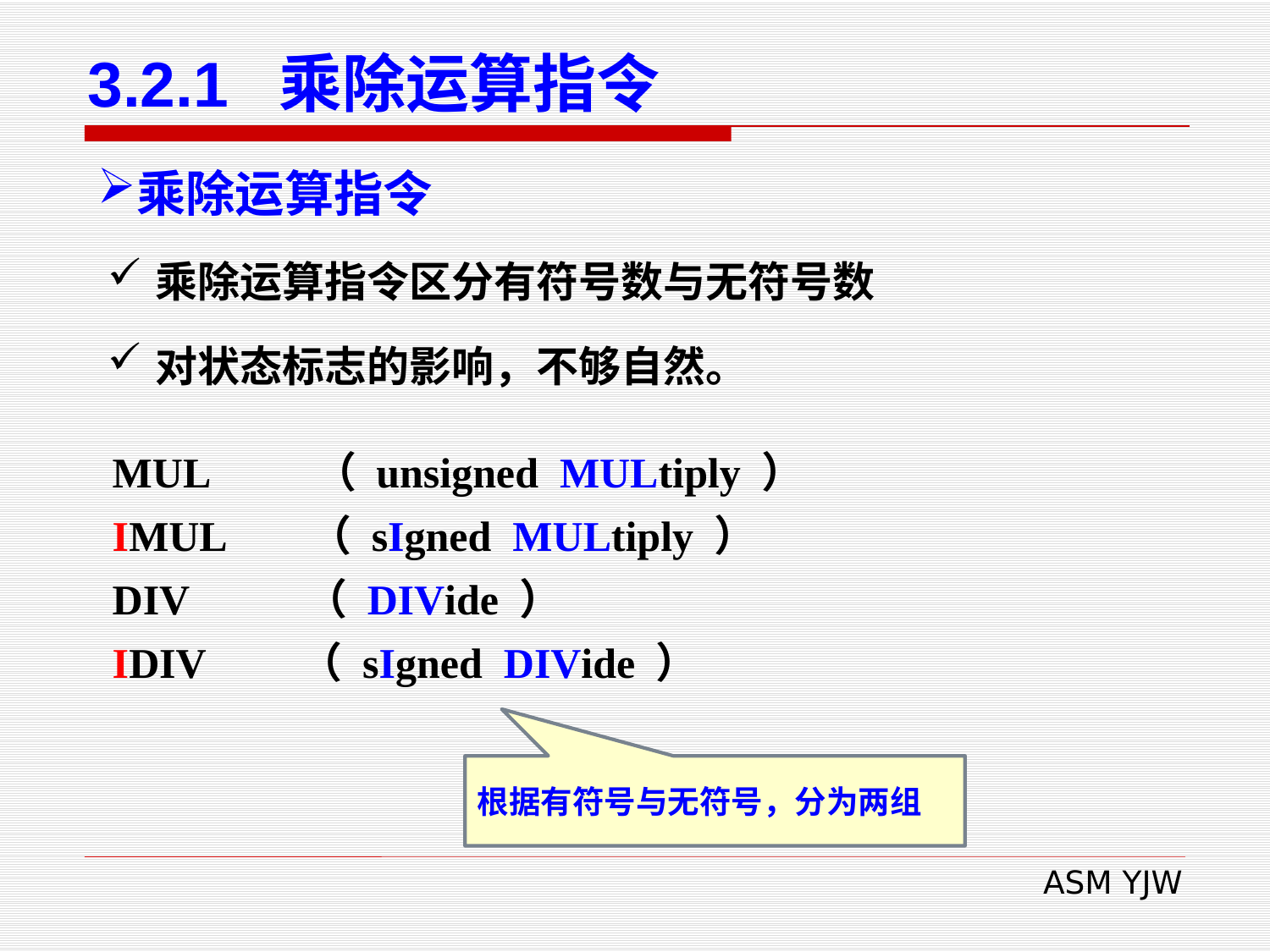

# 3.2.1  乘除运算指令
乘除运算指令
乘除运算指令区分有符号数与无符号数
对状态标志的影响，不够自然。
MUL         （ unsigned  MULtiply ）
IMUL       （ sIgned  MULtiply ）
DIV          （ DIVide ）
IDIV        （ sIgned  DIVide ）
根据有符号与无符号，分为两组